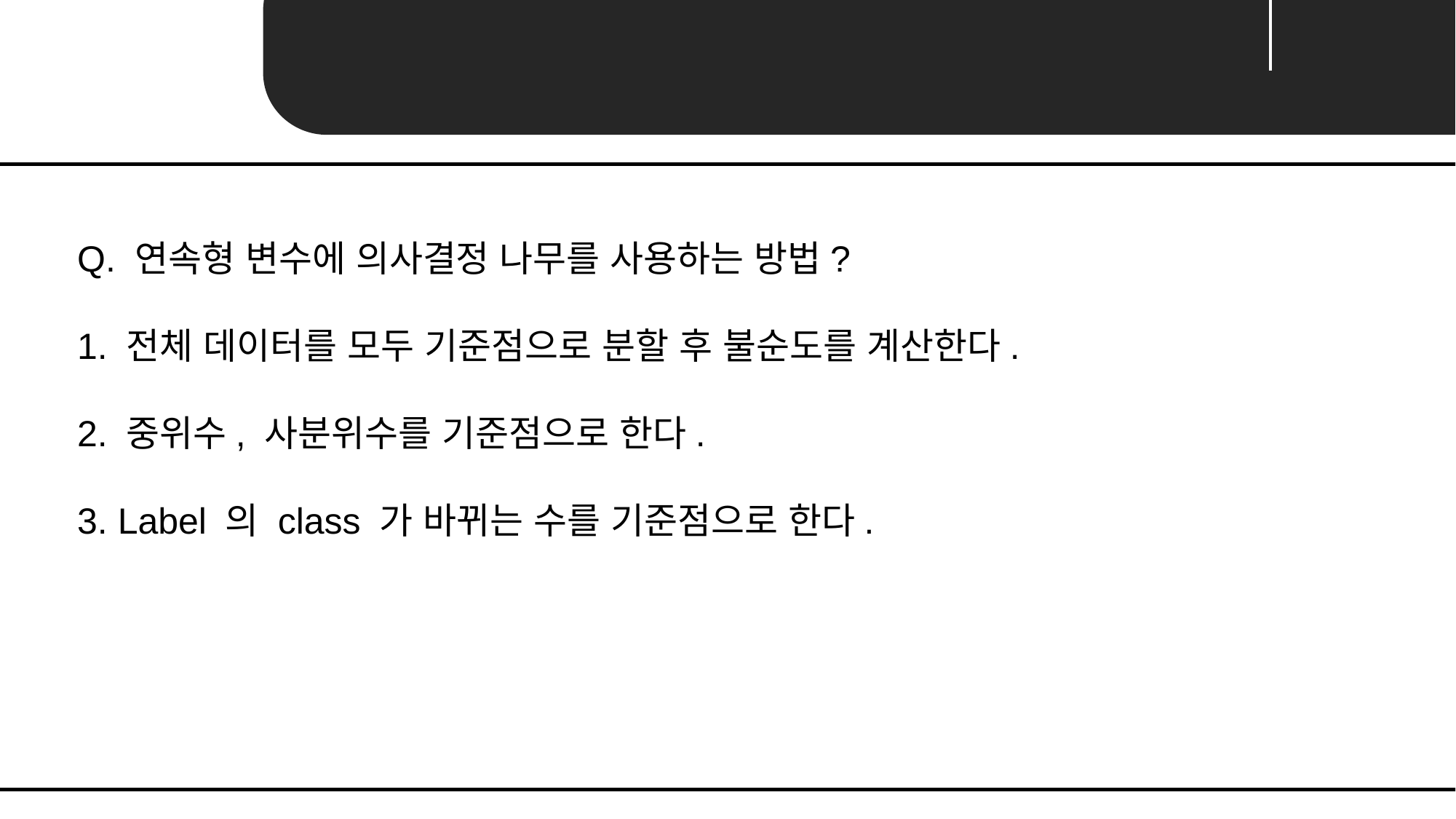

Unit  04 ㅣfeatur가 연속형이라면?
Q. 연속형 변수에 의사결정 나무를 사용하는 방법?

1. 전체 데이터를 모두 기준점으로 분할 후 불순도를 계산한다.

2. 중위수, 사분위수를 기준점으로 한다.

3. Label 의 class 가 바뀌는 수를 기준점으로 한다.